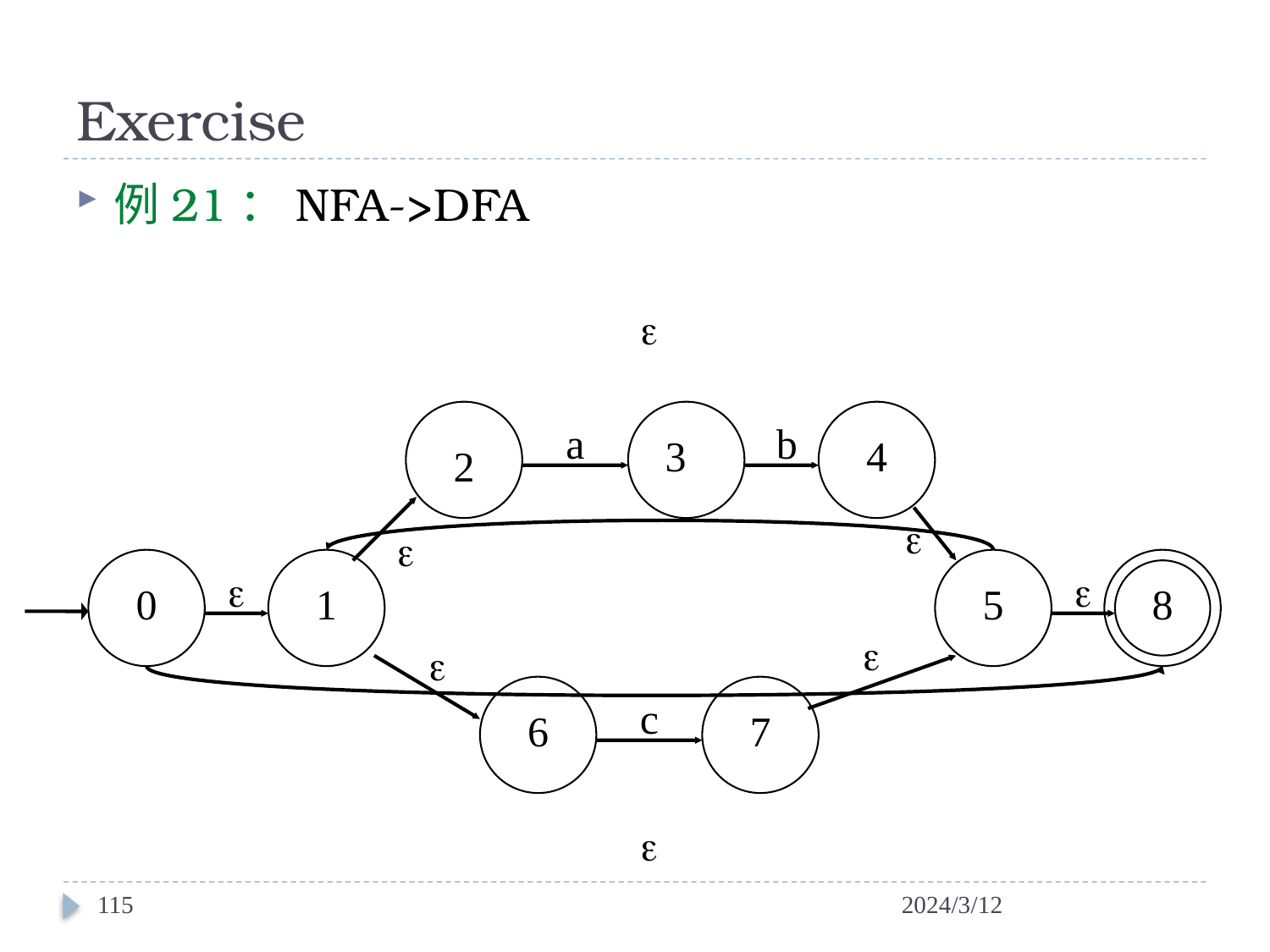

# Exercise
例21：NFA->DFA
ε

a
b
3
4
2

ε

ε

ε
ε
0
1
5
8

ε
ε

c
6
7

ε
115
2024/3/12